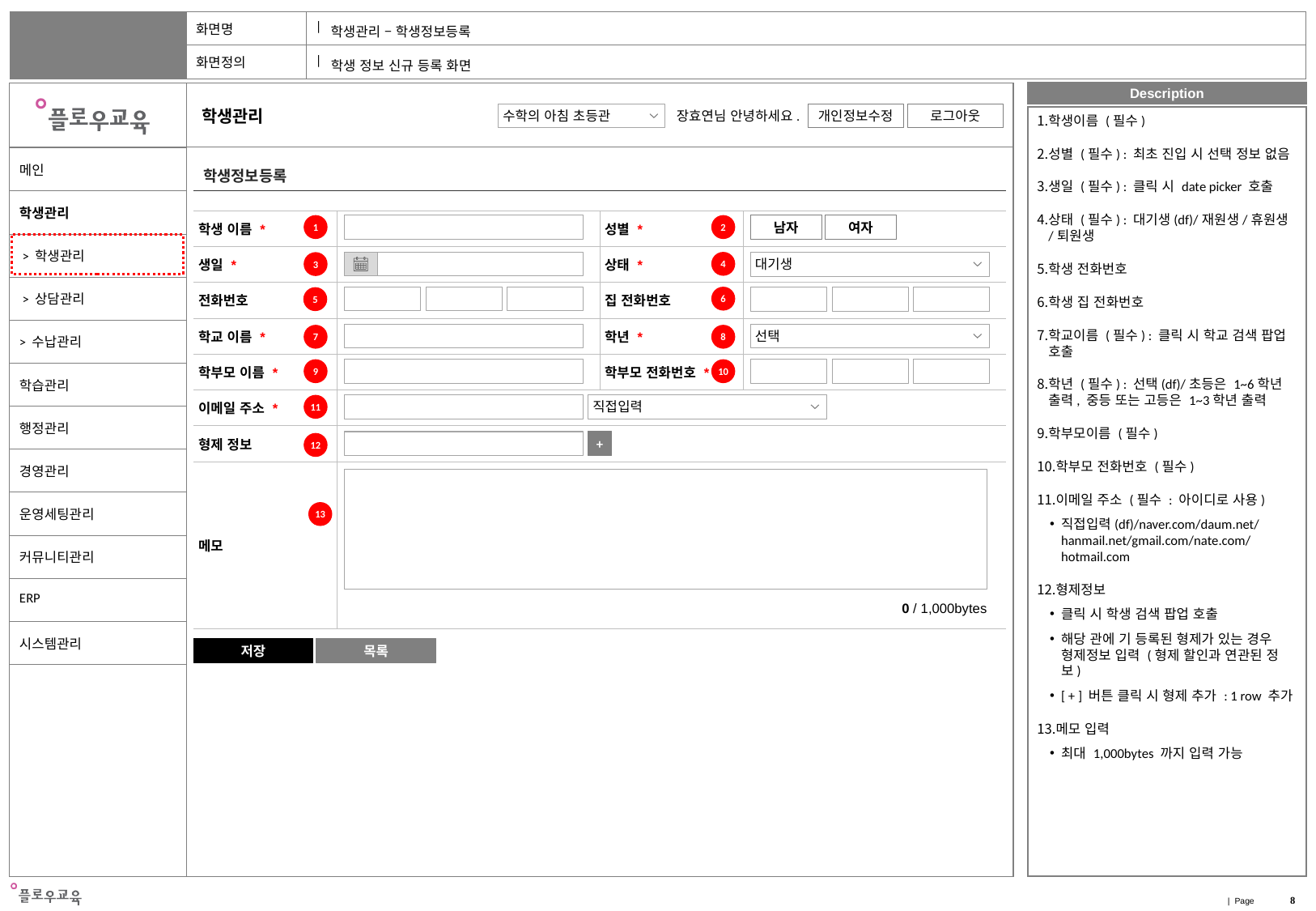

학생관리 – 학생정보등록
학생 정보 신규 등록 화면
학생이름 (필수)
성별 (필수) : 최초 진입 시 선택 정보 없음
생일 (필수) : 클릭 시 date picker 호출
상태 (필수) : 대기생(df)/재원생/휴원생/퇴원생
학생 전화번호
학생 집 전화번호
학교이름 (필수) : 클릭 시 학교 검색 팝업 호출
학년 (필수) : 선택(df)/초등은 1~6학년 출력, 중등 또는 고등은 1~3학년 출력
학부모이름 (필수)
학부모 전화번호 (필수)
이메일 주소 (필수 : 아이디로 사용)
직접입력(df)/naver.com/daum.net/hanmail.net/gmail.com/nate.com/hotmail.com
형제정보
클릭 시 학생 검색 팝업 호출
해당 관에 기 등록된 형제가 있는 경우 형제정보 입력 (형제 할인과 연관된 정보)
[ + ] 버튼 클릭 시 형제 추가 : 1 row 추가
메모 입력
최대 1,000bytes 까지 입력 가능
| 학생정보등록 |
| --- |
| 학생 이름 \* |  | 성별 \* |  |
| --- | --- | --- | --- |
| 생일 \* |  | 상태 \* |  |
| 전화번호 |  | 집 전화번호 |  |
| 학교 이름 \* |  | 학년 \* |  |
| 학부모 이름 \* |  | 학부모 전화번호 \* |  |
| 이메일 주소 \* |  |  |  |
| 형제 정보 |  |  |  |
| 메모 |  |  |  |

1
2
남자
여자

4
3
대기생

6
5

선택

7
8
9

10

11

직접입력

+

12

0 / 1,000bytes
13
저장
목록
8